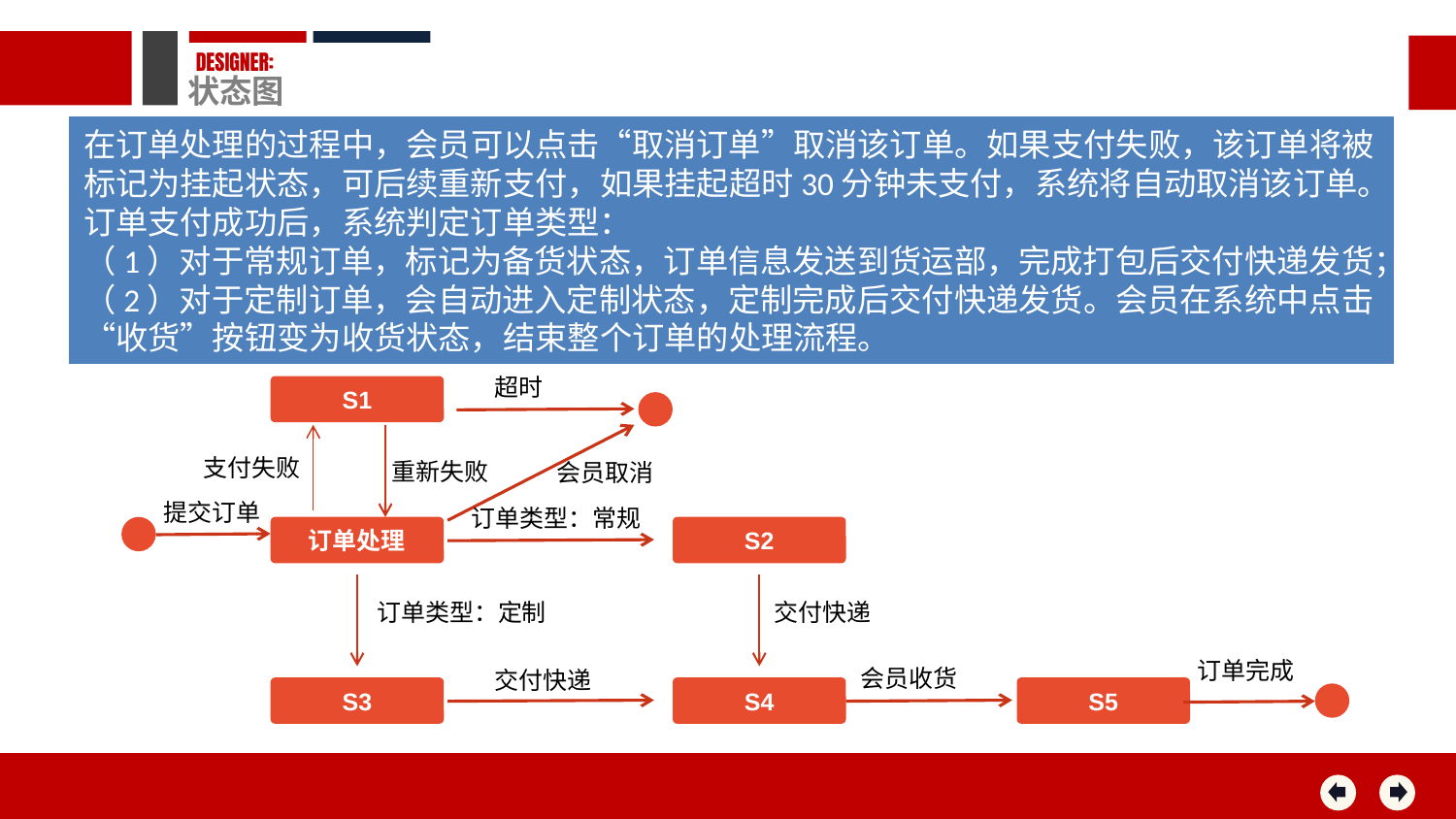

DESIGNER:
状态图
在订单处理的过程中，会员可以点击“取消订单”取消该订单。如果支付失败，该订单将被标记为挂起状态，可后续重新支付，如果挂起超时30分钟未支付，系统将自动取消该订单。订单支付成功后，系统判定订单类型：
（1）对于常规订单，标记为备货状态，订单信息发送到货运部，完成打包后交付快递发货；（2）对于定制订单，会自动进入定制状态，定制完成后交付快递发货。会员在系统中点击“收货”按钮变为收货状态，结束整个订单的处理流程。
超时
S1

支付失败
重新失败
会员取消
提交订单
订单类型：常规

订单处理
S2
订单类型：定制
交付快递
订单完成
会员收货
交付快递
S3
S4
S5